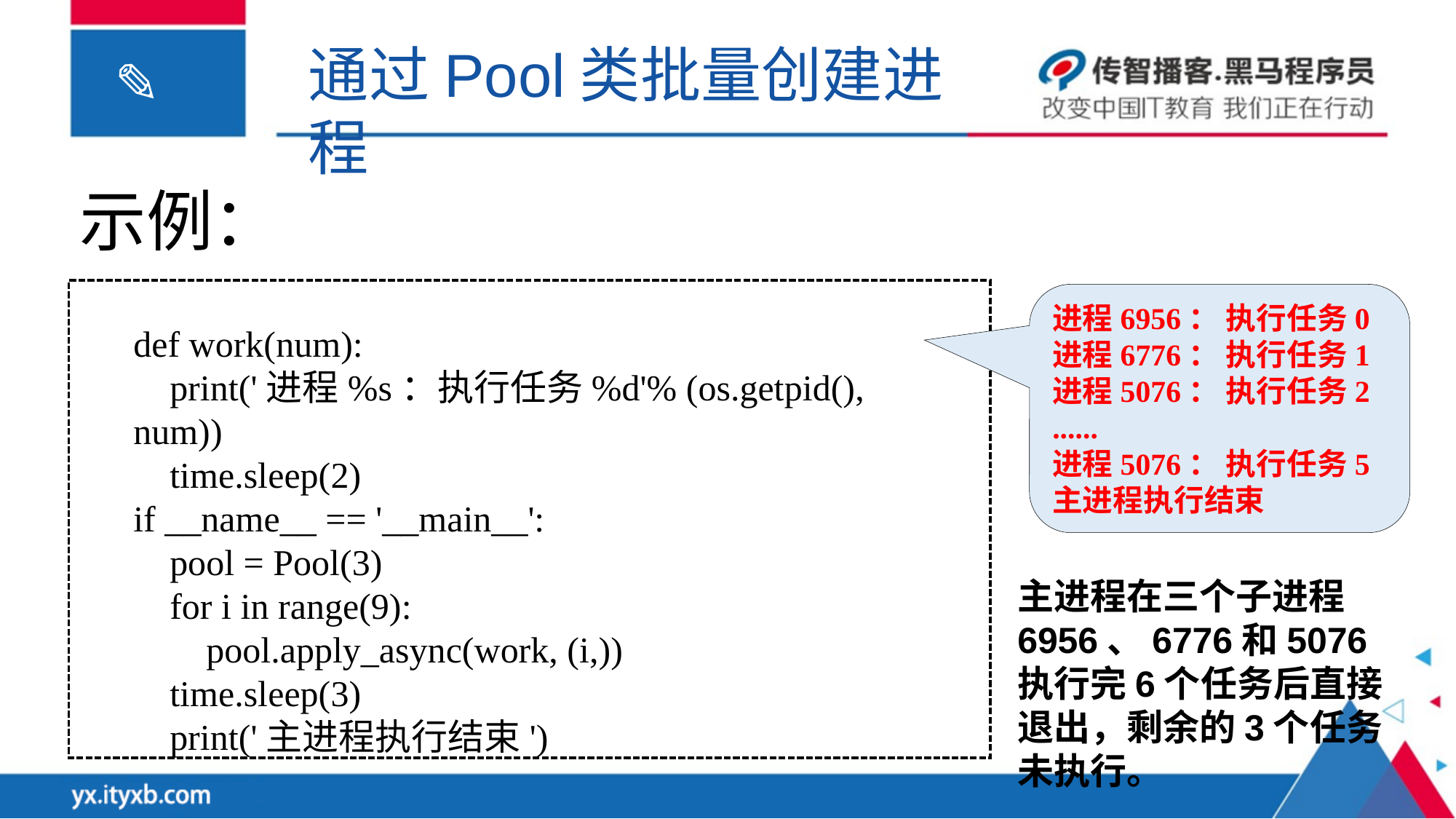

通过Pool类批量创建进程
示例：

进程6956： 执行任务0
进程6776： 执行任务1
进程5076： 执行任务2
......
进程5076： 执行任务5
主进程执行结束
def work(num):
    print('进程%s：执行任务%d'% (os.getpid(), num))
    time.sleep(2)
if __name__ == '__main__':
    pool = Pool(3)
    for i in range(9):
        pool.apply_async(work, (i,))
    time.sleep(3)
    print('主进程执行结束')
主进程在三个子进程6956、6776和5076执行完6个任务后直接退出，剩余的3个任务未执行。